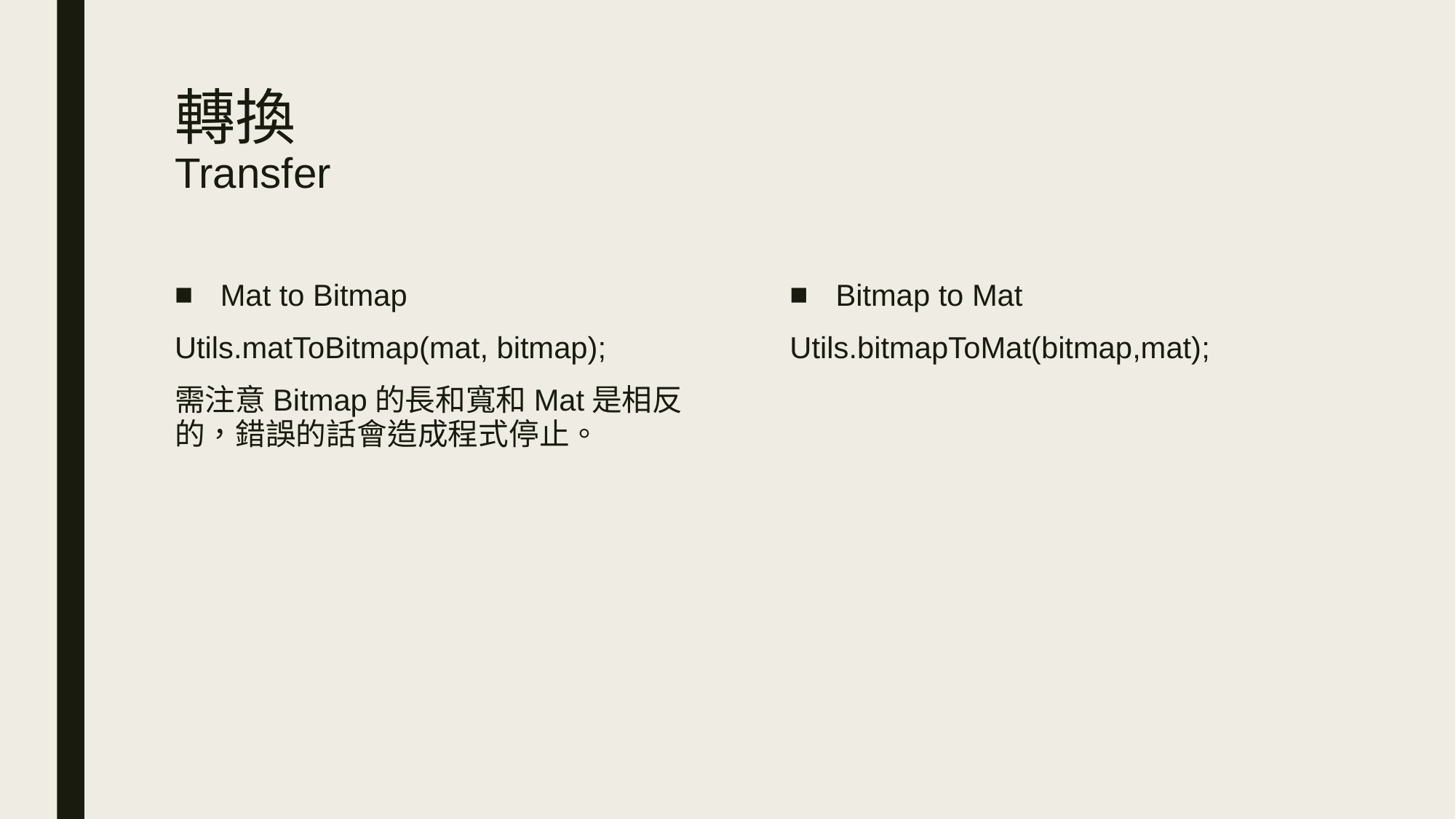

# 轉換 Transfer
Mat to Bitmap
Utils.matToBitmap(mat, bitmap);
需注意Bitmap的長和寬和Mat是相反的，錯誤的話會造成程式停止。
Bitmap to Mat
Utils.bitmapToMat(bitmap,mat);